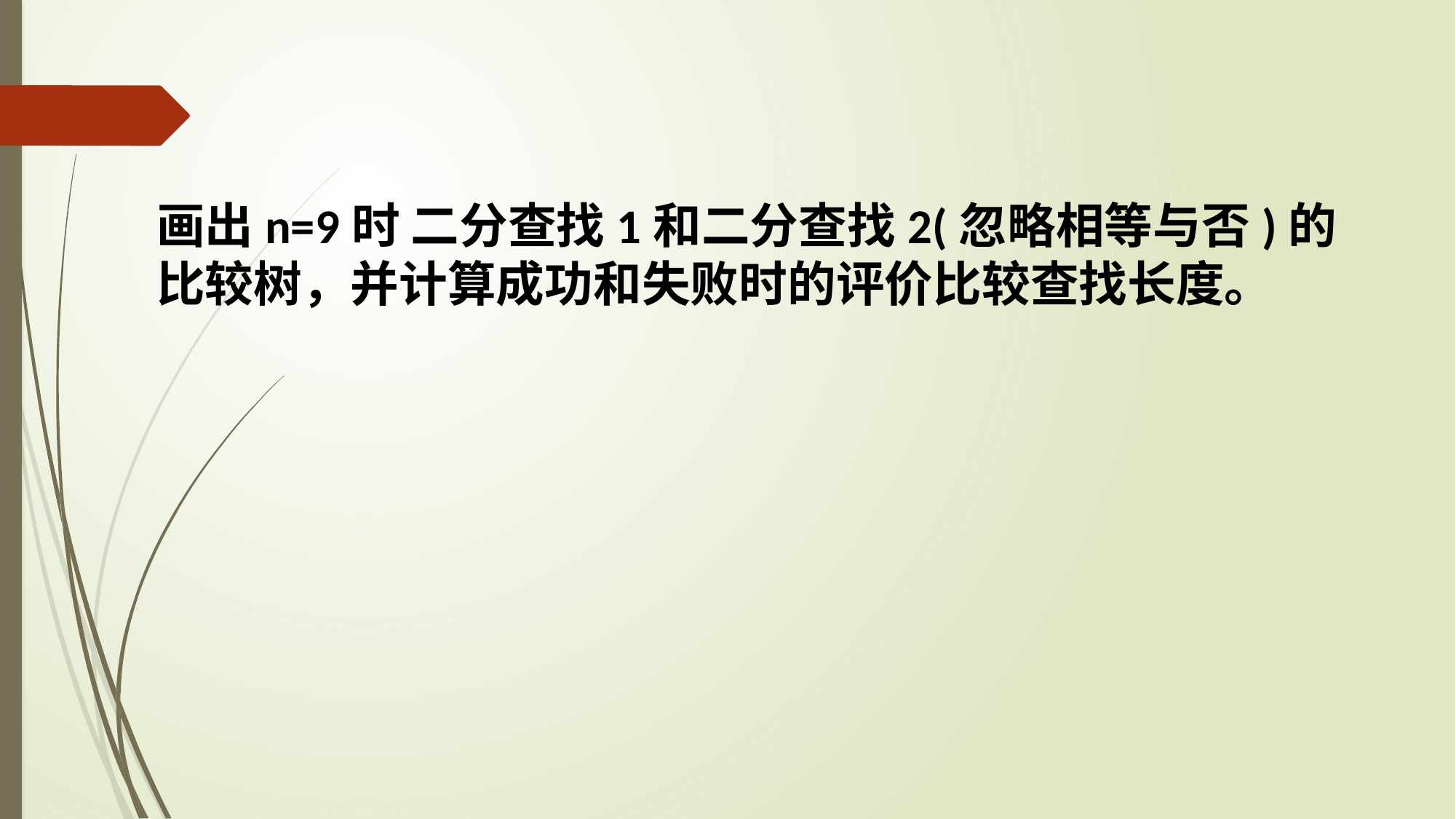

画出n=9时 二分查找1和二分查找2(忽略相等与否)的比较树，并计算成功和失败时的评价比较查找长度。